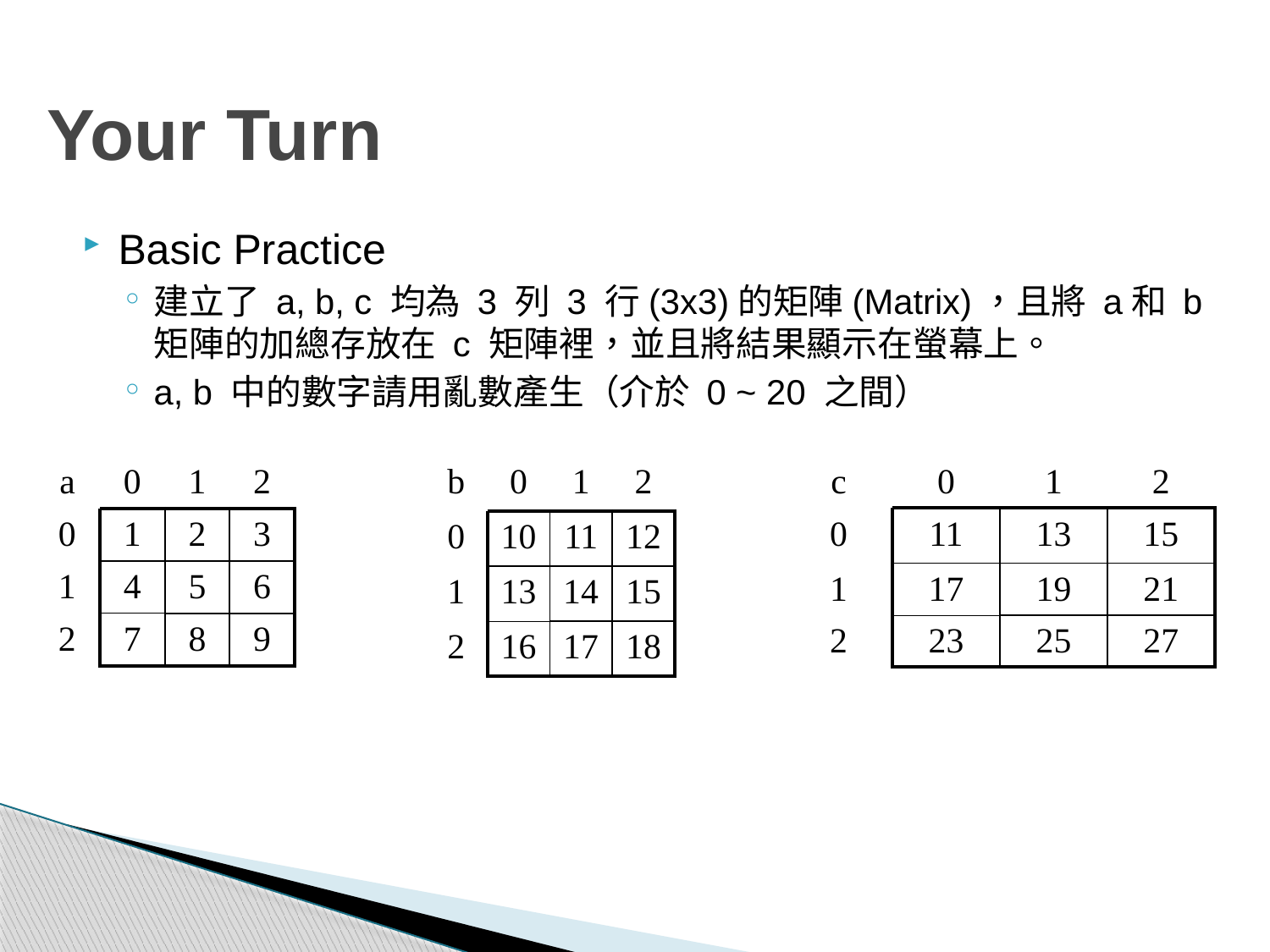

# Your Turn
Basic Practice
建立了 a, b, c 均為 3 列 3 行(3x3)的矩陣(Matrix)，且將 a和 b 矩陣的加總存放在 c 矩陣裡，並且將結果顯示在螢幕上。
a, b 中的數字請用亂數產生（介於 0 ~ 20 之間）
| a | 0 | 1 | 2 |
| --- | --- | --- | --- |
| 0 | 1 | 2 | 3 |
| 1 | 4 | 5 | 6 |
| 2 | 7 | 8 | 9 |
| b | 0 | 1 | 2 |
| --- | --- | --- | --- |
| 0 | 10 | 11 | 12 |
| 1 | 13 | 14 | 15 |
| 2 | 16 | 17 | 18 |
| c | 0 | 1 | 2 |
| --- | --- | --- | --- |
| 0 | 11 | 13 | 15 |
| 1 | 17 | 19 | 21 |
| 2 | 23 | 25 | 27 |